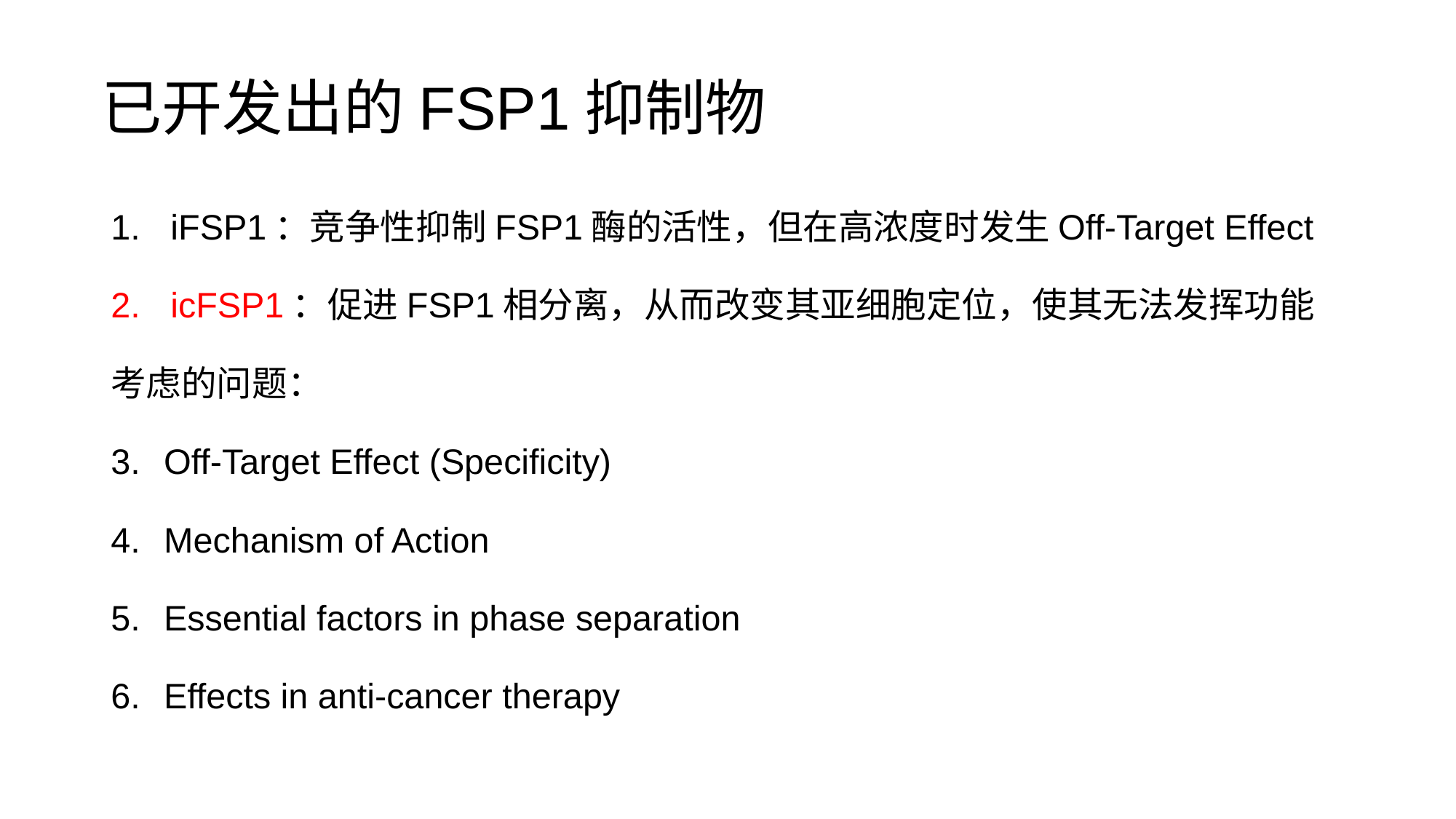

# 已开发出的FSP1抑制物
iFSP1：竞争性抑制FSP1酶的活性，但在高浓度时发生Off-Target Effect
icFSP1：促进FSP1相分离，从而改变其亚细胞定位，使其无法发挥功能
考虑的问题：
Off-Target Effect (Specificity)
Mechanism of Action
Essential factors in phase separation
Effects in anti-cancer therapy